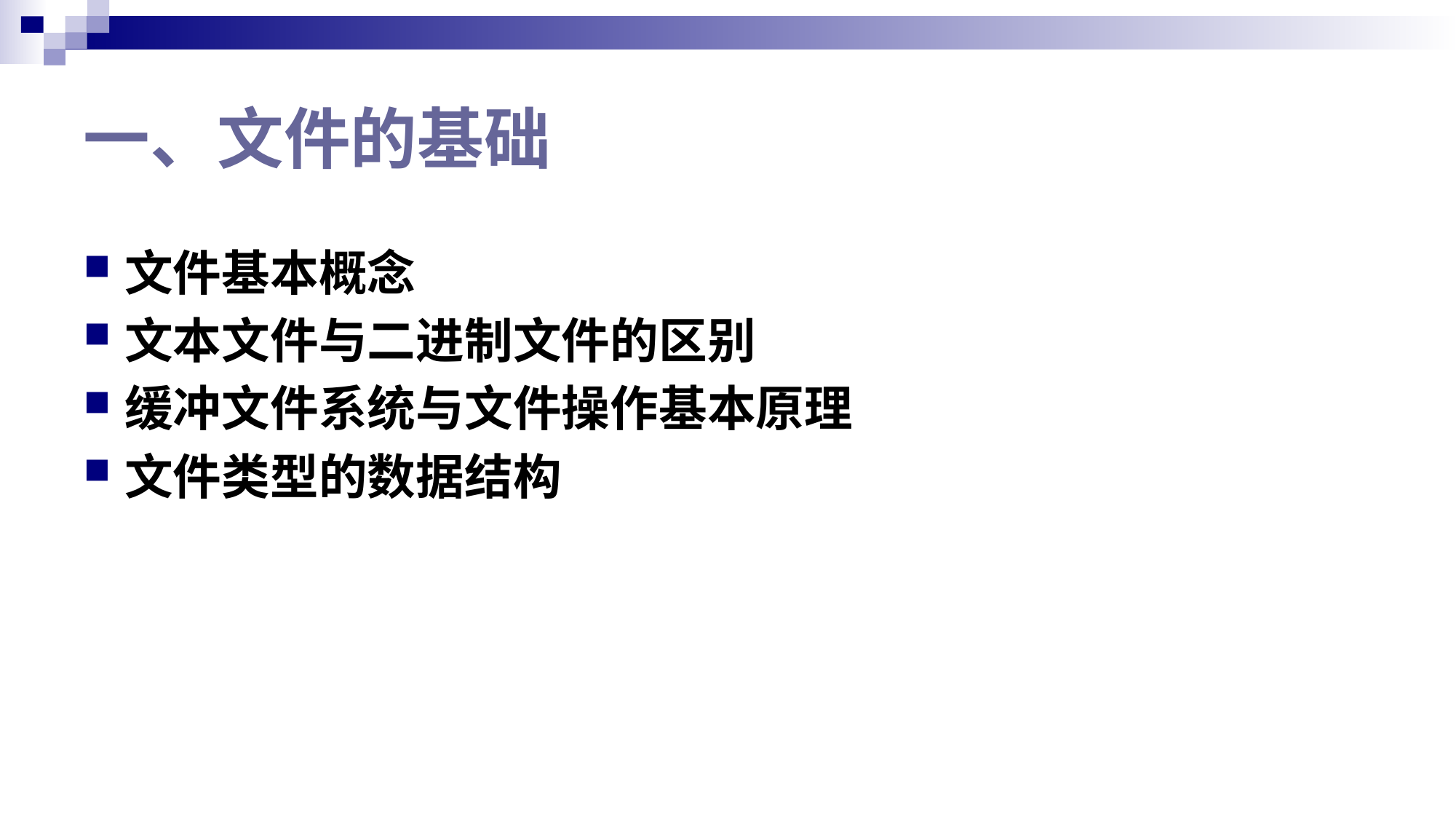

# 一、文件的基础
文件基本概念
文本文件与二进制文件的区别
缓冲文件系统与文件操作基本原理
文件类型的数据结构